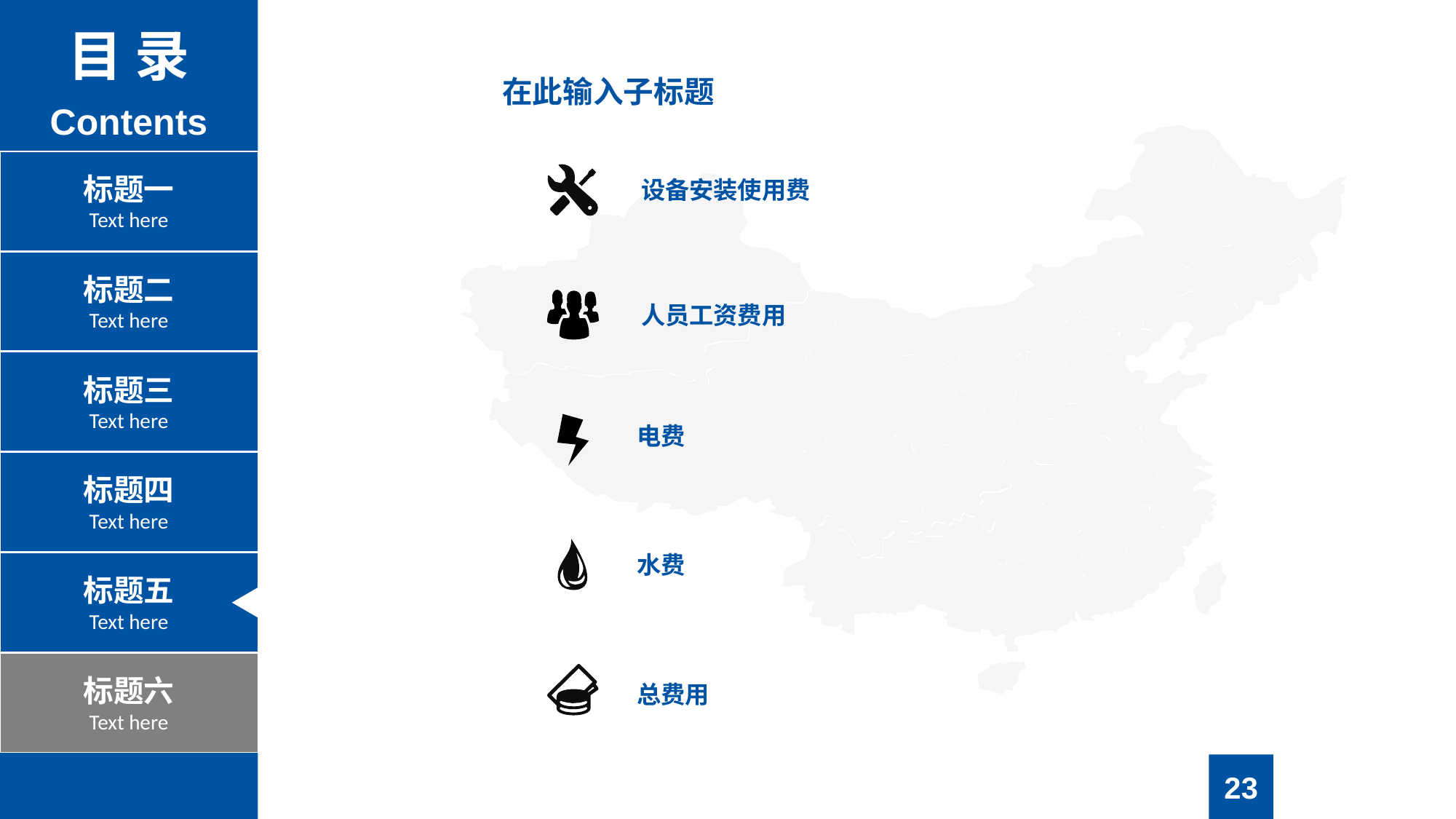

目 录
Contents
在此输入子标题
标题一
Text here

设备安装使用费
标题二
Text here

人员工资费用
标题三
Text here

电费
标题四
Text here

水费
标题五
Text here

标题六
Text here

总费用
23